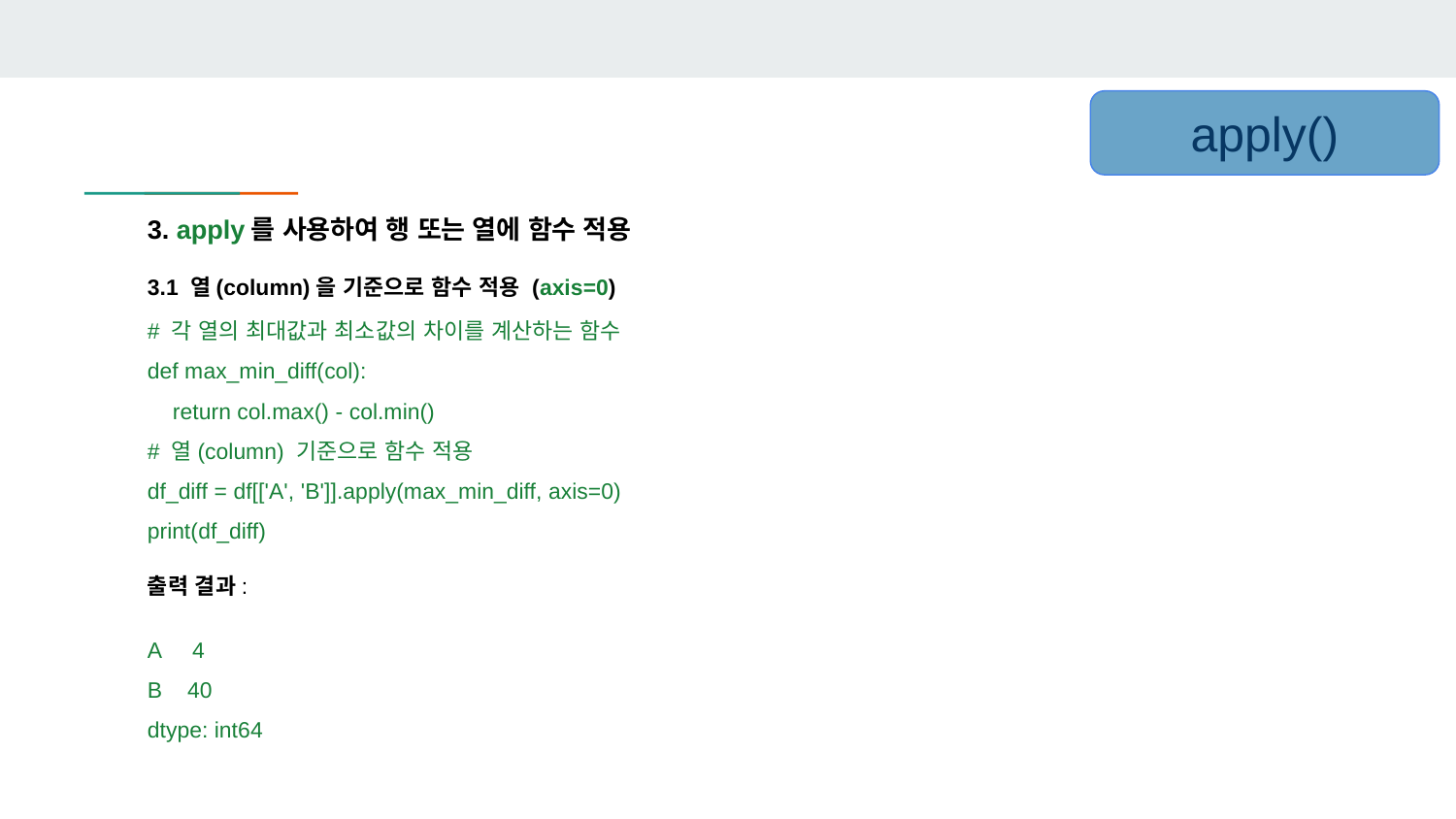

apply()
3. apply를 사용하여 행 또는 열에 함수 적용
3.1 열(column)을 기준으로 함수 적용 (axis=0)
# 각 열의 최대값과 최소값의 차이를 계산하는 함수
def max_min_diff(col):
    return col.max() - col.min()
# 열(column) 기준으로 함수 적용
df_diff = df[['A', 'B']].apply(max_min_diff, axis=0)
print(df_diff)
출력 결과:
A     4
B    40
dtype: int64